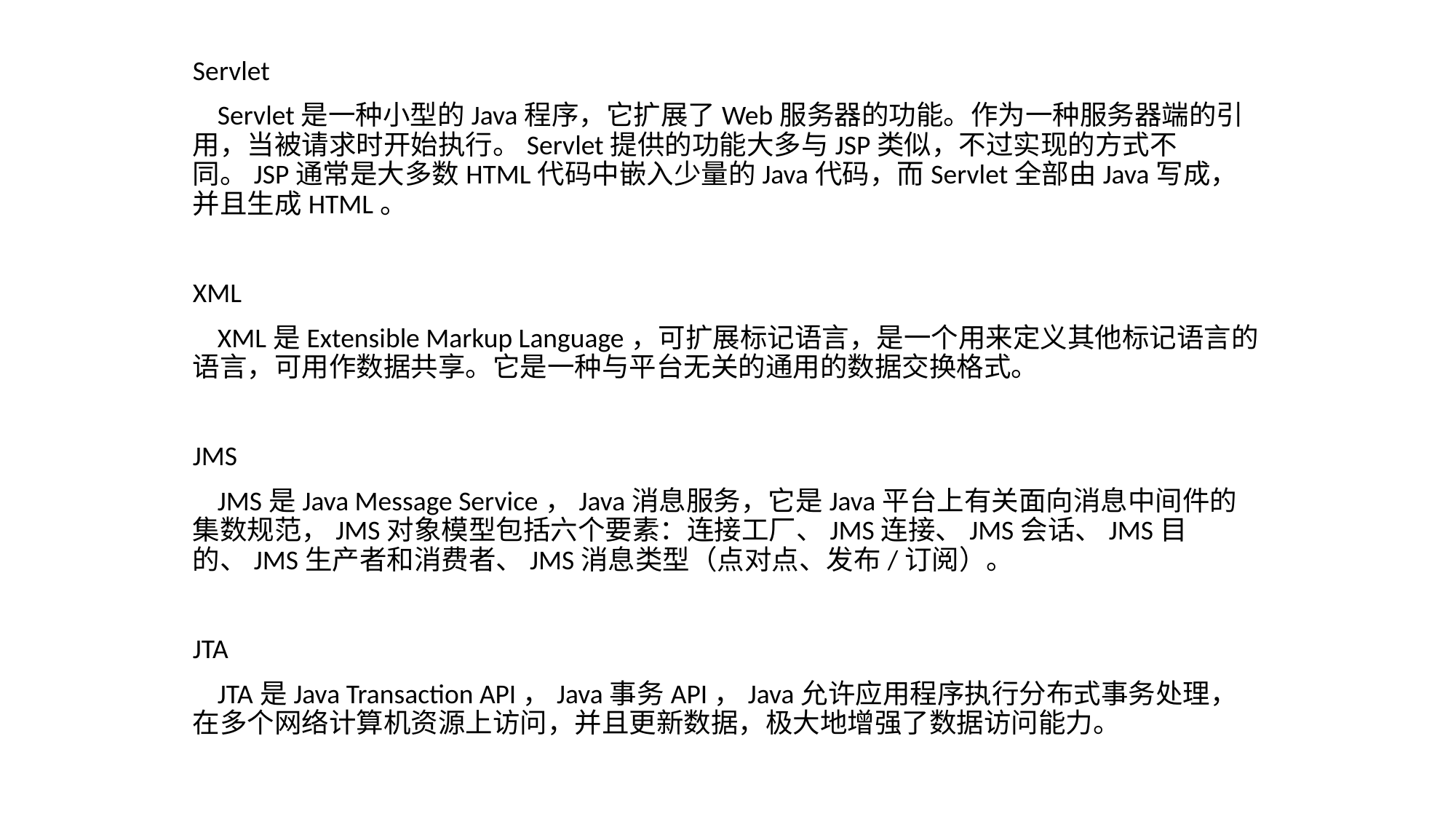

Servlet
    Servlet是一种小型的Java程序，它扩展了Web服务器的功能。作为一种服务器端的引用，当被请求时开始执行。Servlet提供的功能大多与JSP类似，不过实现的方式不同。JSP通常是大多数HTML代码中嵌入少量的Java代码，而Servlet全部由Java写成，并且生成HTML。

XML
    XML是Extensible Markup Language，可扩展标记语言，是一个用来定义其他标记语言的语言，可用作数据共享。它是一种与平台无关的通用的数据交换格式。

JMS
    JMS是Java Message Service，Java消息服务，它是Java平台上有关面向消息中间件的集数规范，JMS对象模型包括六个要素：连接工厂、JMS连接、JMS会话、JMS目的、JMS生产者和消费者、JMS消息类型（点对点、发布/订阅）。

JTA
    JTA是Java Transaction API，Java事务API，Java允许应用程序执行分布式事务处理，在多个网络计算机资源上访问，并且更新数据，极大地增强了数据访问能力。